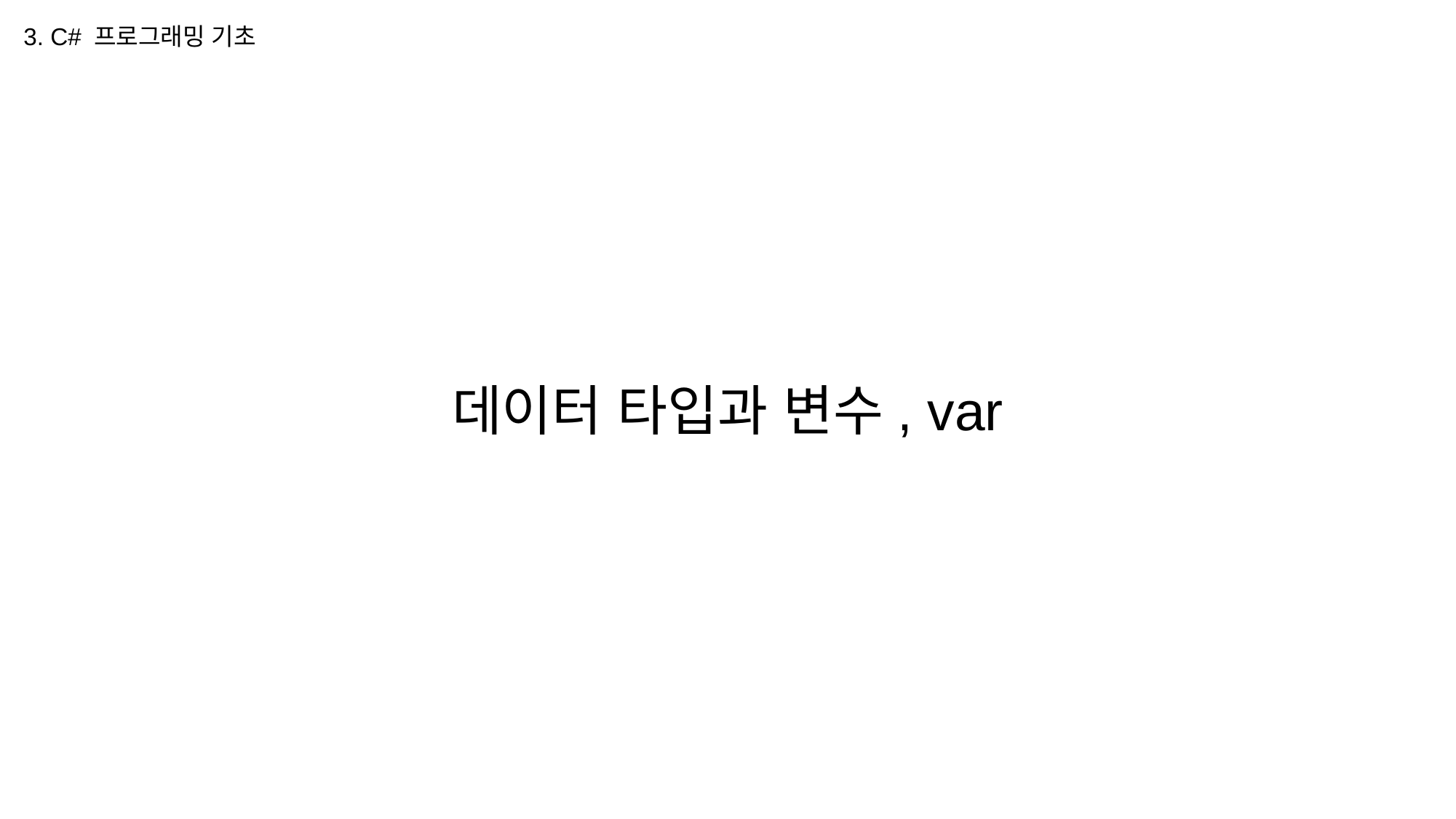

3. C# 프로그래밍 기초
데이터 타입과 변수, var